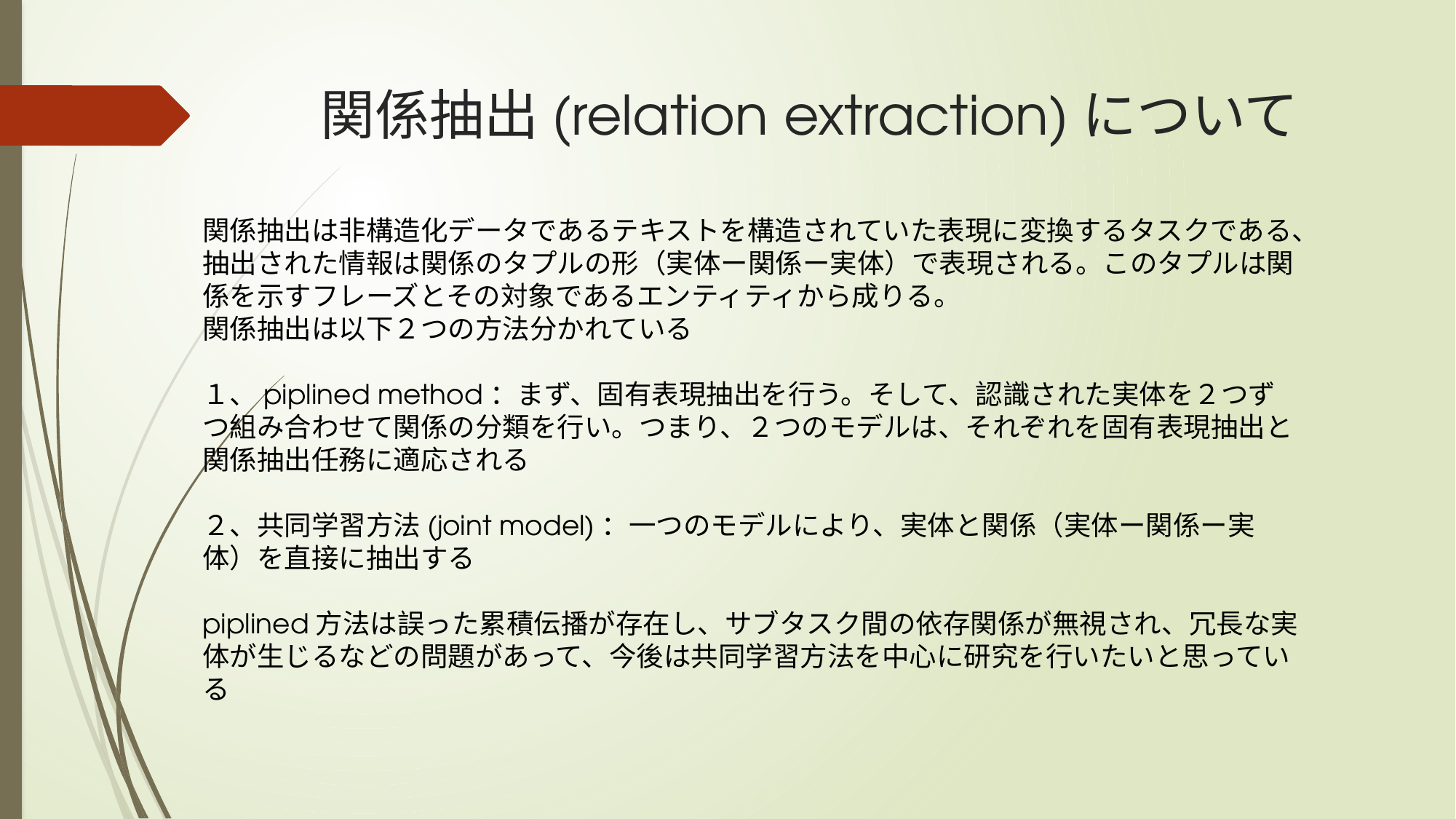

# 関係抽出(relation extraction)について
関係抽出は非構造化データであるテキストを構造されていた表現に変換するタスクである、抽出された情報は関係のタプルの形（実体ー関係ー実体）で表現される。このタプルは関係を示すフレーズとその対象であるエンティティから成りる。
関係抽出は以下２つの方法分かれている

１、piplined method：まず、固有表現抽出を行う。そして、認識された実体を２つずつ組み合わせて関係の分類を行い。つまり、２つのモデルは、それぞれを固有表現抽出と関係抽出任務に適応される

２、共同学習方法(joint model)：一つのモデルにより、実体と関係（実体ー関係ー実体）を直接に抽出する

piplined方法は誤った累積伝播が存在し、サブタスク間の依存関係が無視され、冗長な実体が生じるなどの問題があって、今後は共同学習方法を中心に研究を行いたいと思っている